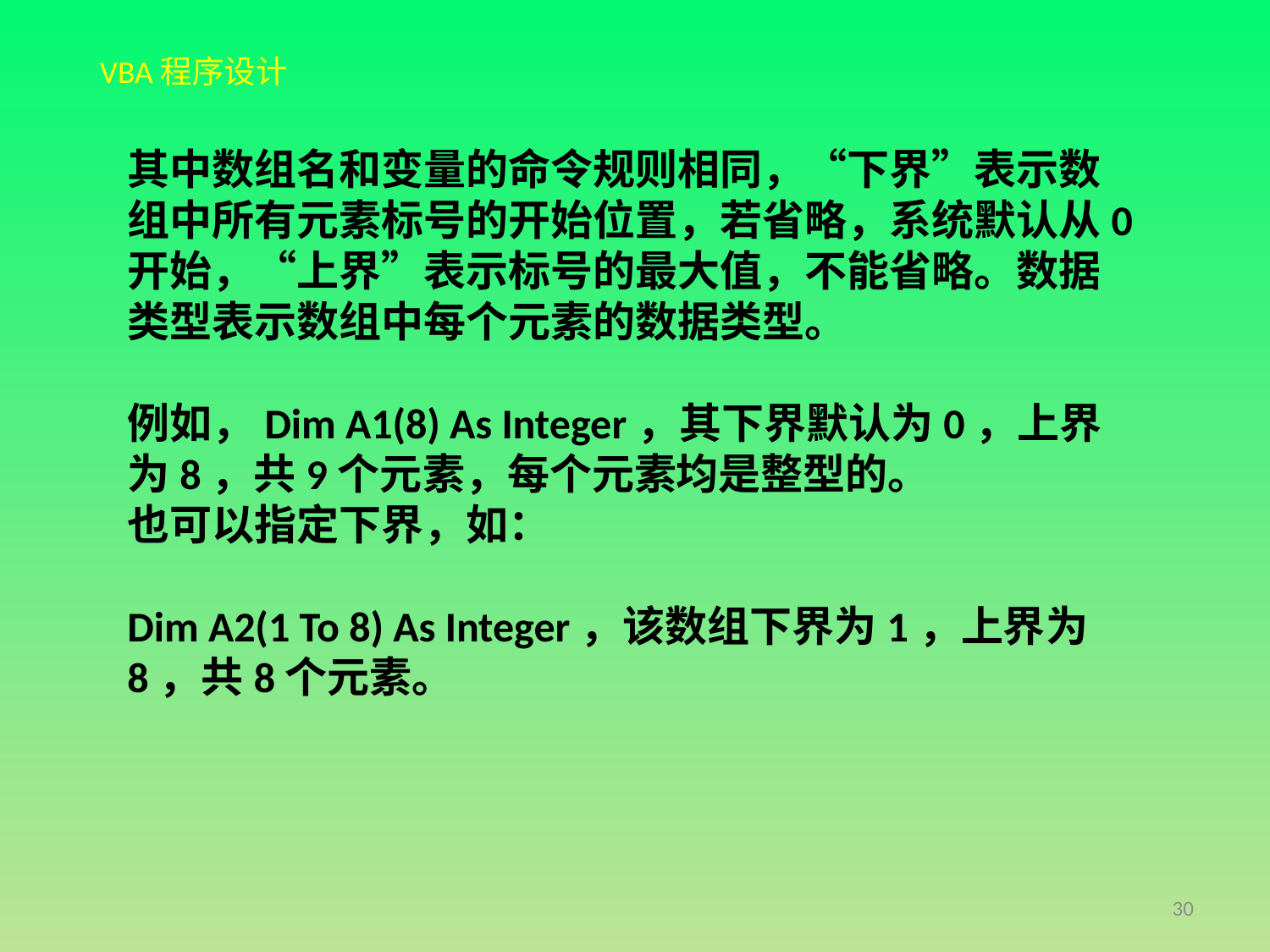

其中数组名和变量的命令规则相同，“下界”表示数组中所有元素标号的开始位置，若省略，系统默认从0开始，“上界”表示标号的最大值，不能省略。数据类型表示数组中每个元素的数据类型。

例如，Dim A1(8) As Integer，其下界默认为0，上界为8，共9个元素，每个元素均是整型的。
也可以指定下界，如：

Dim A2(1 To 8) As Integer，该数组下界为1，上界为8，共8个元素。
30